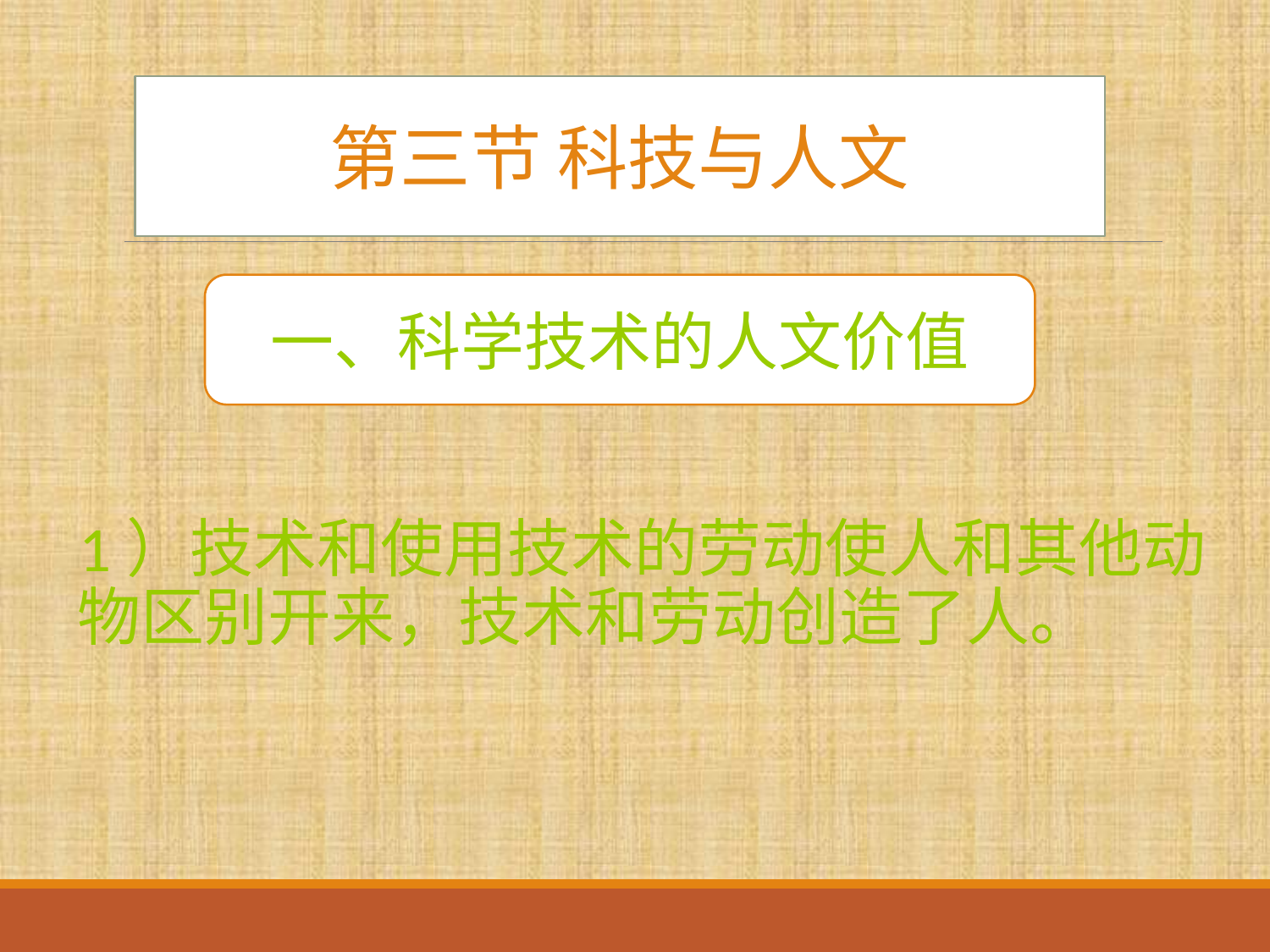

1）技术和使用技术的劳动使人和其他动物区别开来，技术和劳动创造了人。

第三节 科技与人文
一、科学技术的人文价值